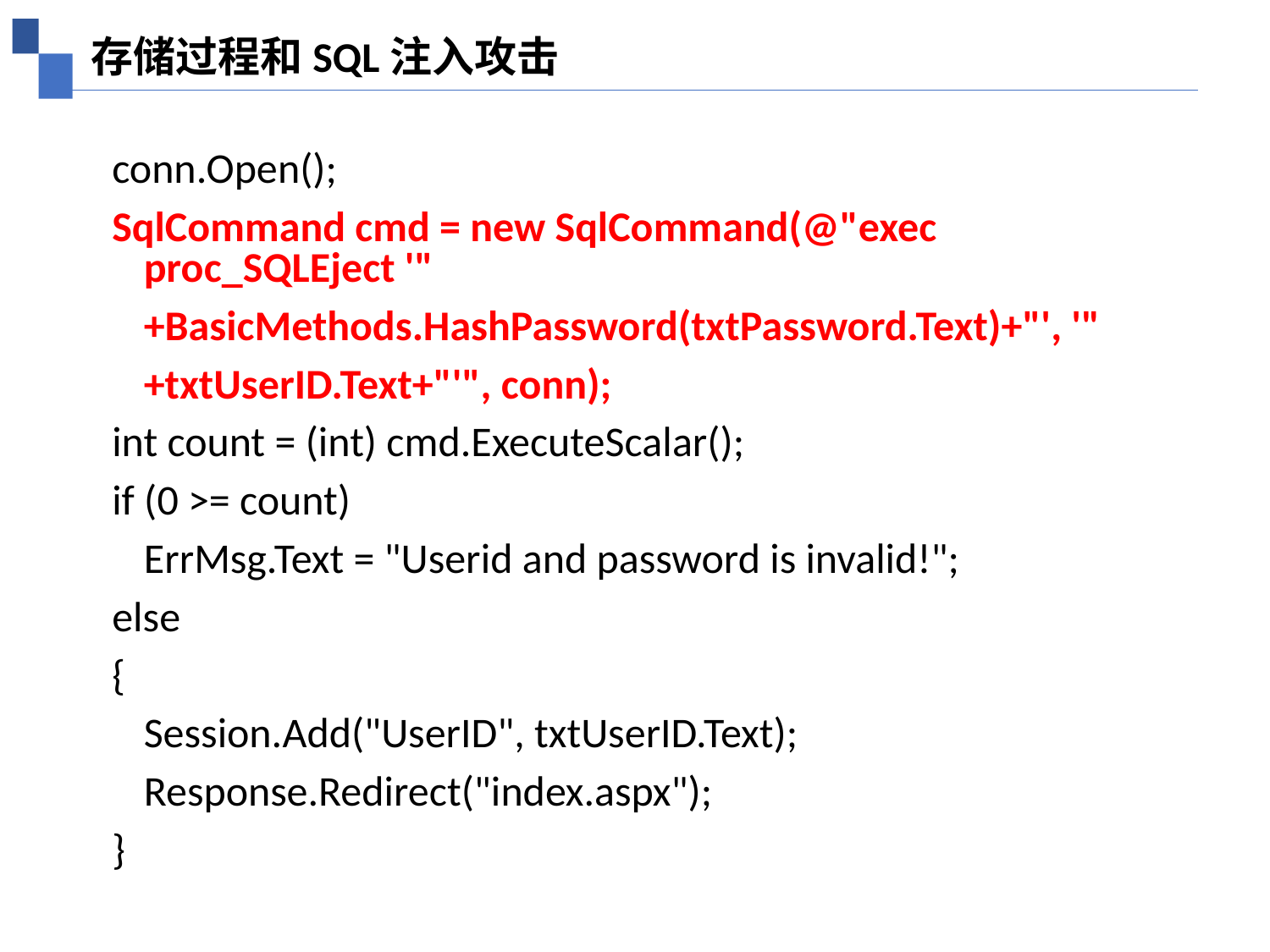

存储过程和SQL注入攻击
conn.Open();
SqlCommand cmd = new SqlCommand(@"exec proc_SQLEject '"
	+BasicMethods.HashPassword(txtPassword.Text)+"', '"
 	+txtUserID.Text+"'", conn);
int count = (int) cmd.ExecuteScalar();
if (0 >= count)
	ErrMsg.Text = "Userid and password is invalid!";
else
{
	Session.Add("UserID", txtUserID.Text);
	Response.Redirect("index.aspx");
}
15